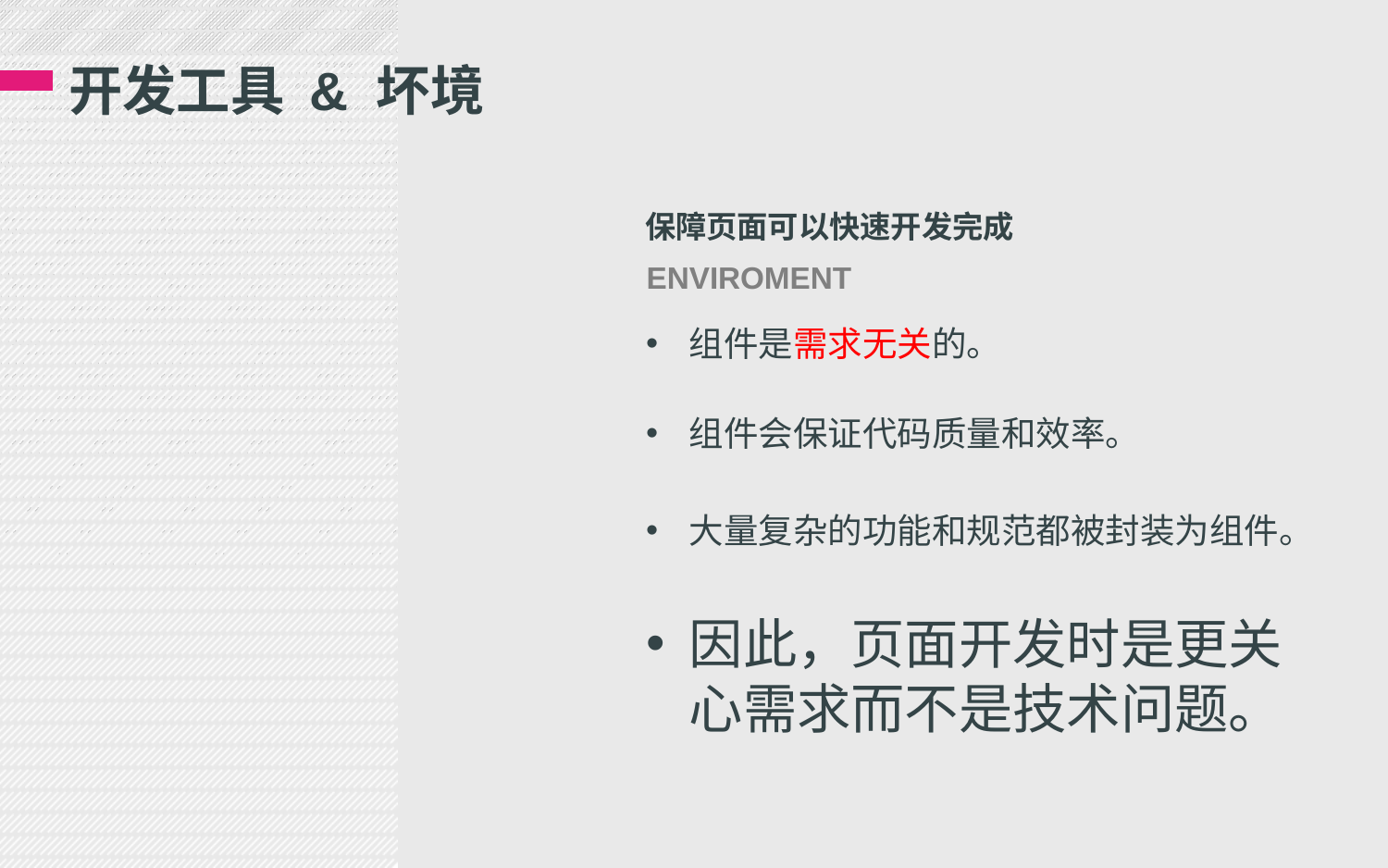

# 开发工具 & 坏境
保障页面可以快速开发完成
ENVIROMENT
组件是需求无关的。
组件会保证代码质量和效率。

大量复杂的功能和规范都被封装为组件。

因此，页面开发时是更关心需求而不是技术问题。